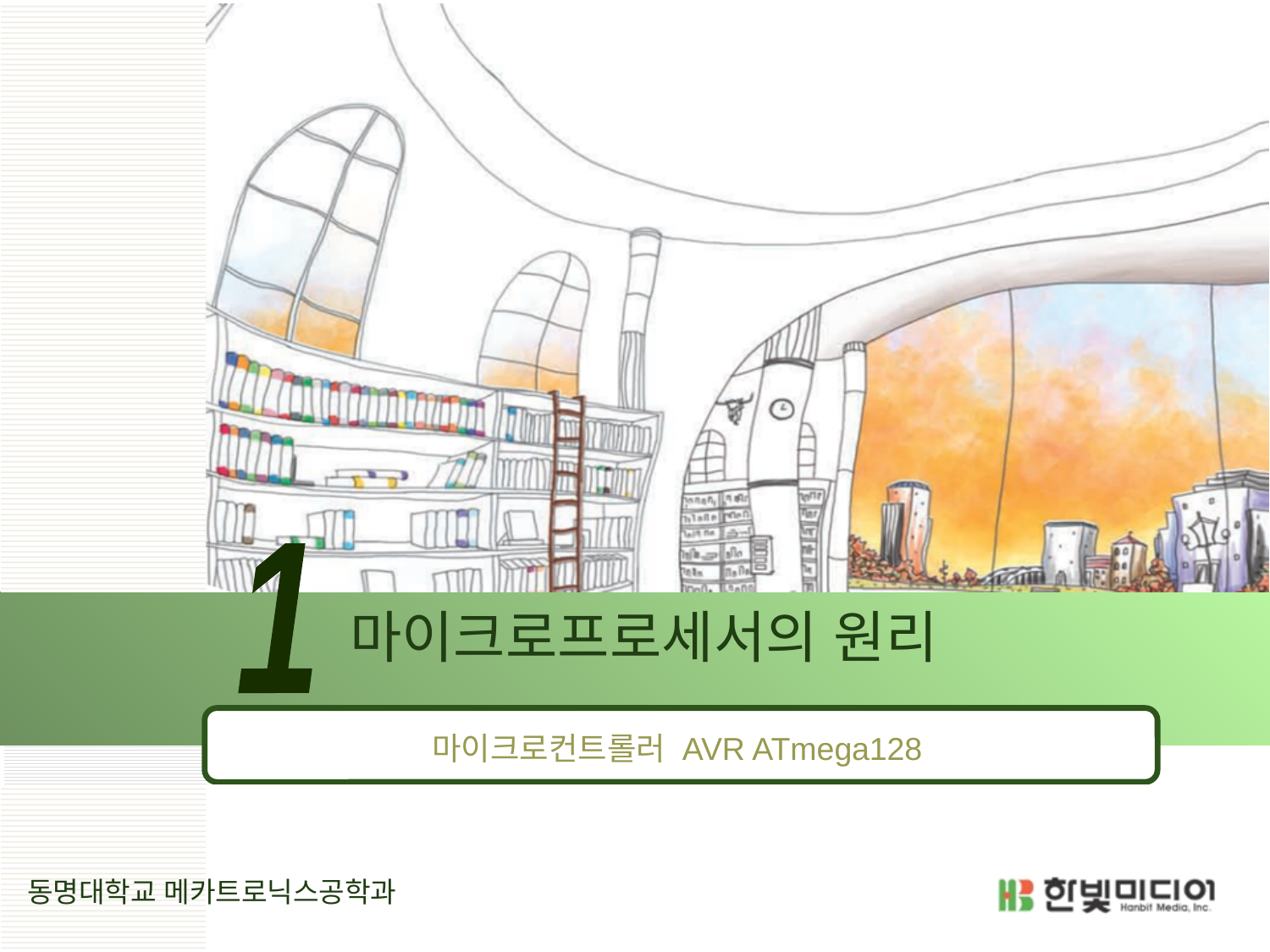

1
# 마이크로프로세서의 원리
마이크로컨트롤러 AVR ATmega128

동명대학교 메카트로닉스공학과